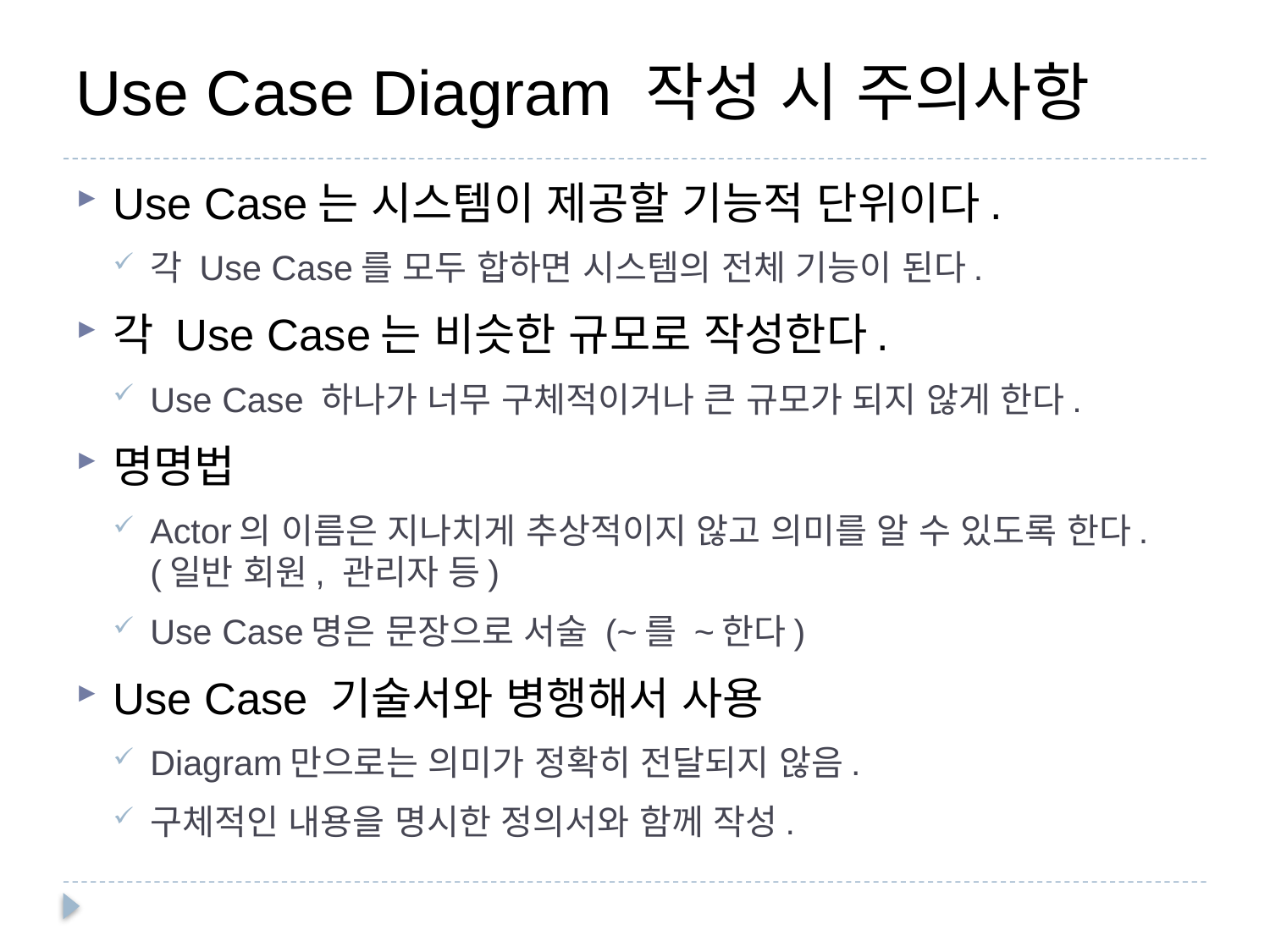

# Use Case Diagram 작성 시 주의사항
Use Case는 시스템이 제공할 기능적 단위이다.
각 Use Case를 모두 합하면 시스템의 전체 기능이 된다.
각 Use Case는 비슷한 규모로 작성한다.
Use Case 하나가 너무 구체적이거나 큰 규모가 되지 않게 한다.
명명법
Actor의 이름은 지나치게 추상적이지 않고 의미를 알 수 있도록 한다. (일반 회원, 관리자 등)
Use Case명은 문장으로 서술 (~를 ~한다)
Use Case 기술서와 병행해서 사용
Diagram만으로는 의미가 정확히 전달되지 않음.
구체적인 내용을 명시한 정의서와 함께 작성.